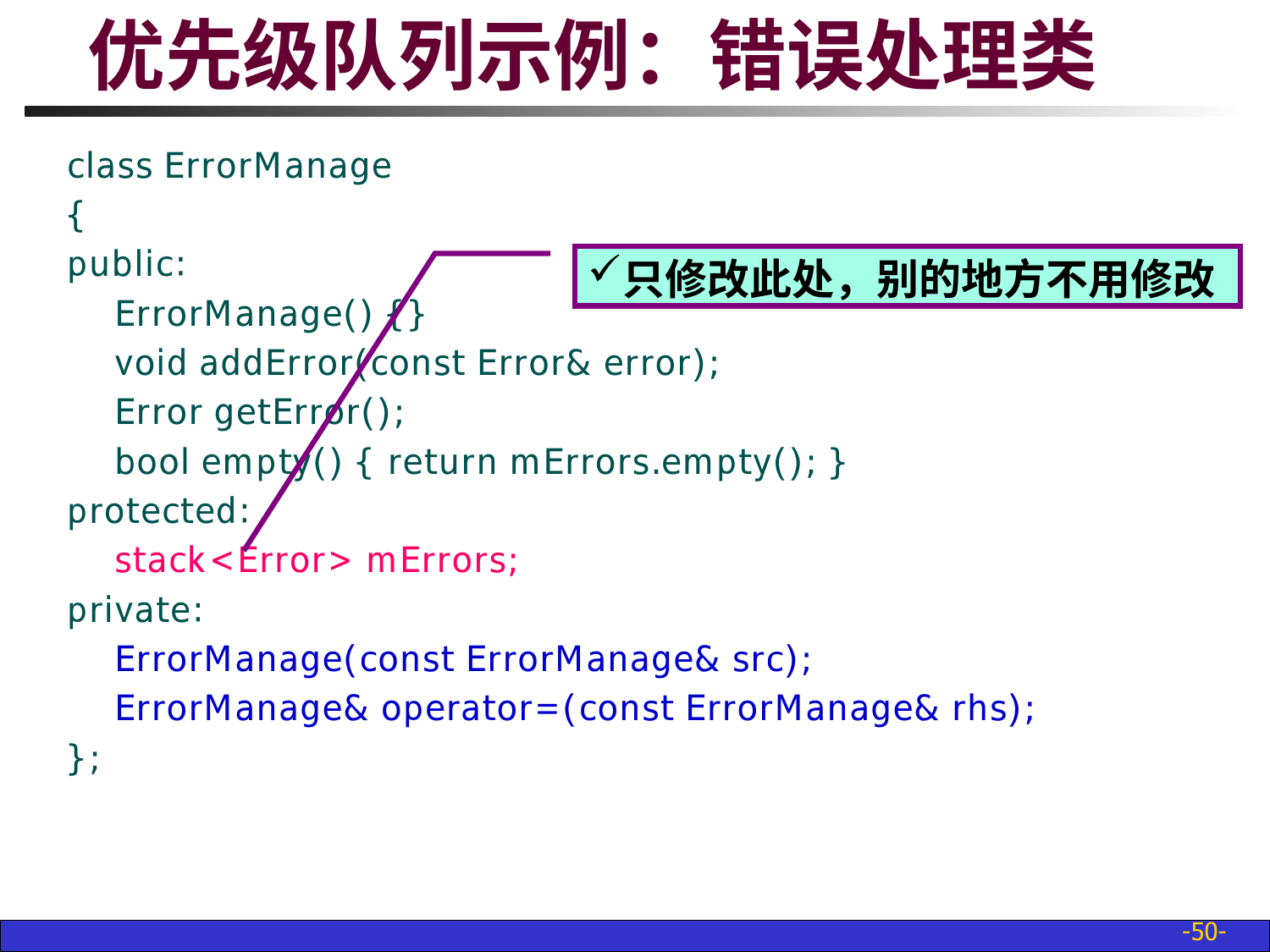

# 优先级队列示例：错误处理类
class ErrorManage
{
public:
	ErrorManage() {}
	void addError(const Error& error);
	Error getError();
	bool empty() { return mErrors.empty(); }
protected:
	stack<Error> mErrors;
private:
	ErrorManage(const ErrorManage& src);
	ErrorManage& operator=(const ErrorManage& rhs);
};
只修改此处，别的地方不用修改
-50-